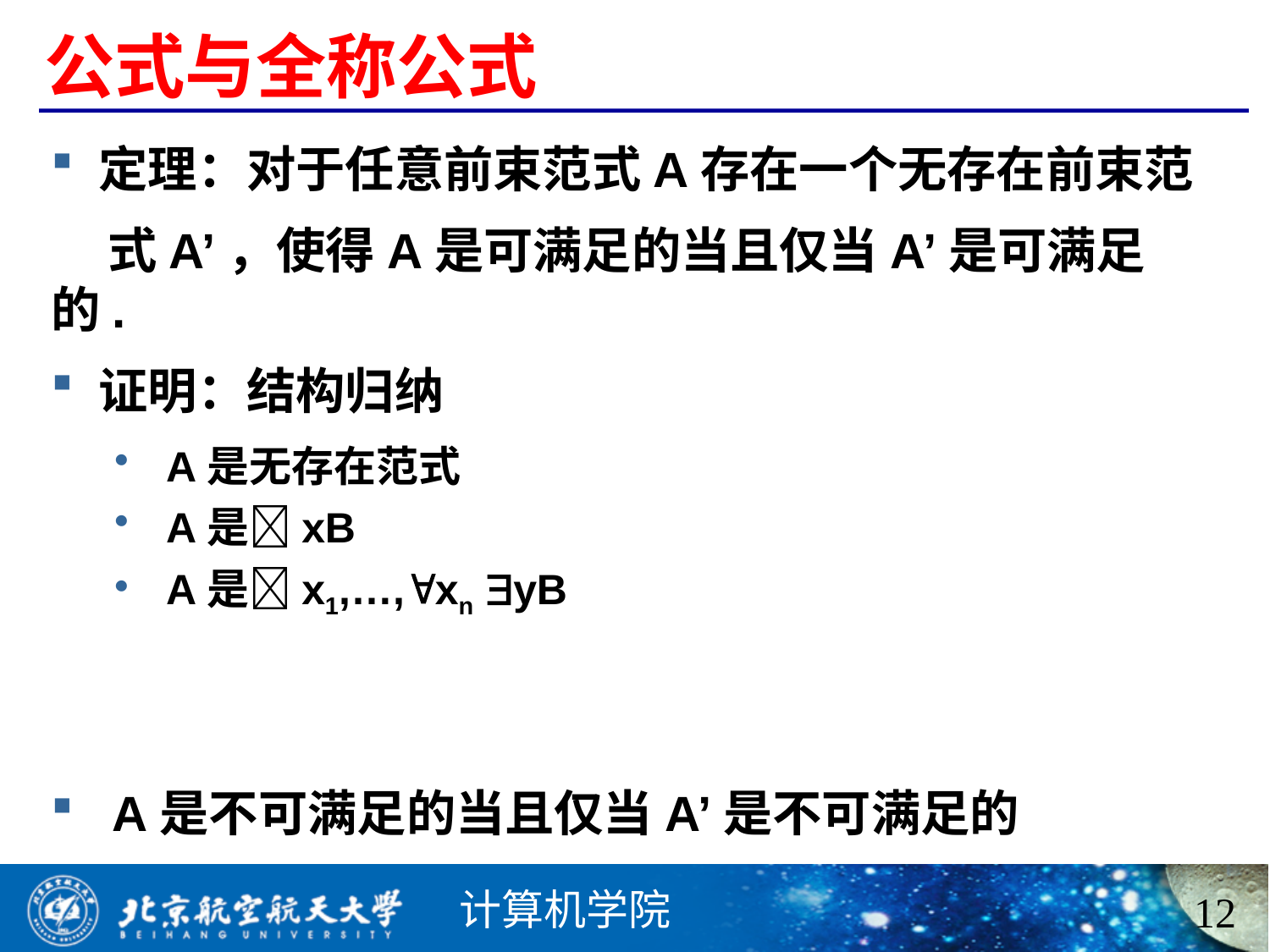

# 公式与全称公式
定理：对于任意前束范式A存在一个无存在前束范
    式A’，使得A是可满足的当且仅当A’是可满足的.
证明：结构归纳
 A是无存在范式
 A是∃xB
 A是∀x1,…,∀xn ∃yB

 A是不可满足的当且仅当A’是不可满足的